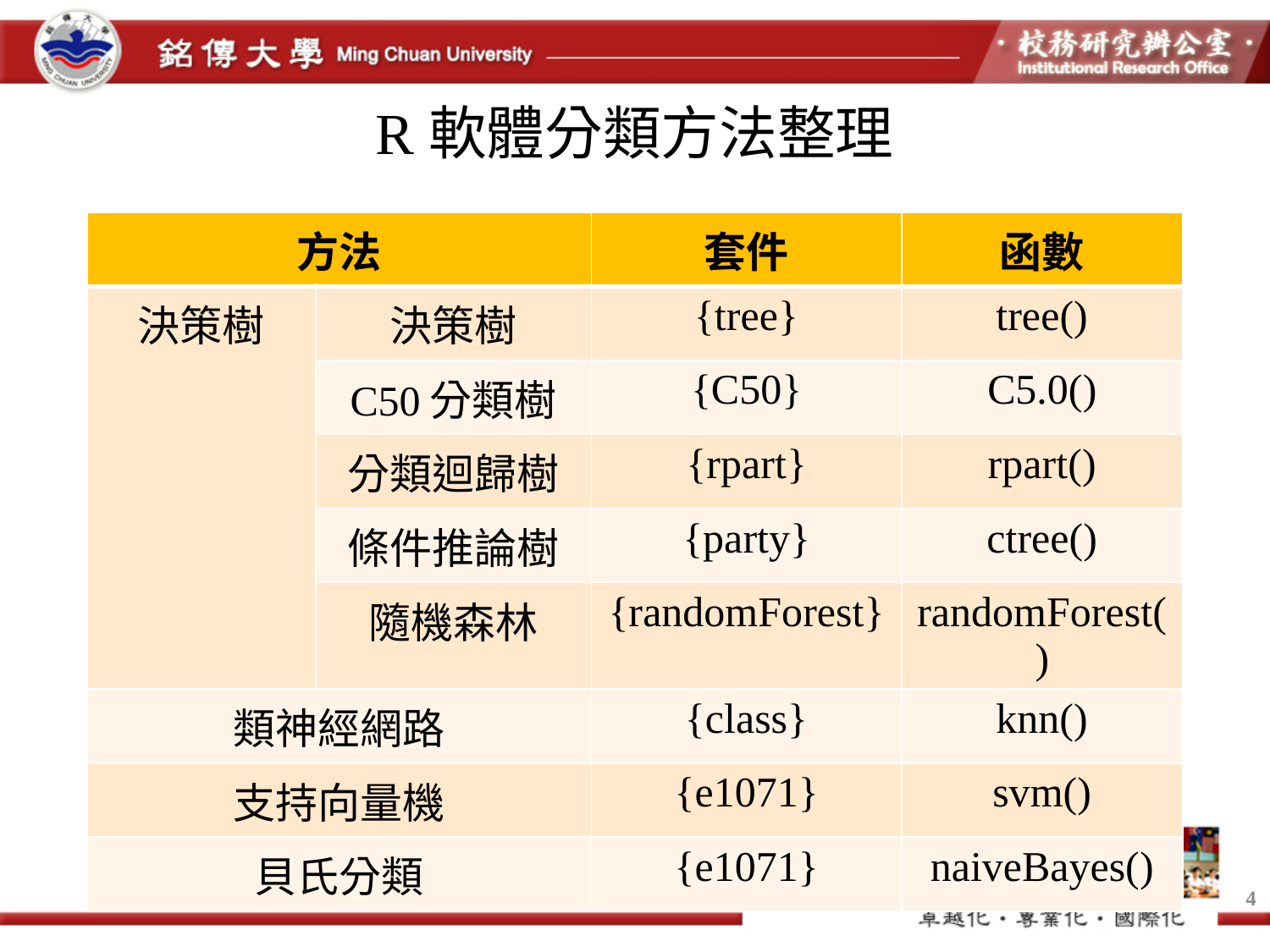

# R軟體分類方法整理
| 方法 |  | 套件 | 函數 |
| --- | --- | --- | --- |
| 決策樹 | 決策樹 | {tree} | tree() |
|  | C50分類樹 | {C50} | C5.0() |
|  | 分類迴歸樹 | {rpart} | rpart() |
|  | 條件推論樹 | {party} | ctree() |
|  | 隨機森林 | {randomForest} | randomForest() |
| 類神經網路 |  | {class} | knn() |
| 支持向量機 |  | {e1071} | svm() |
| 貝氏分類 |  | {e1071} | naiveBayes() |
4